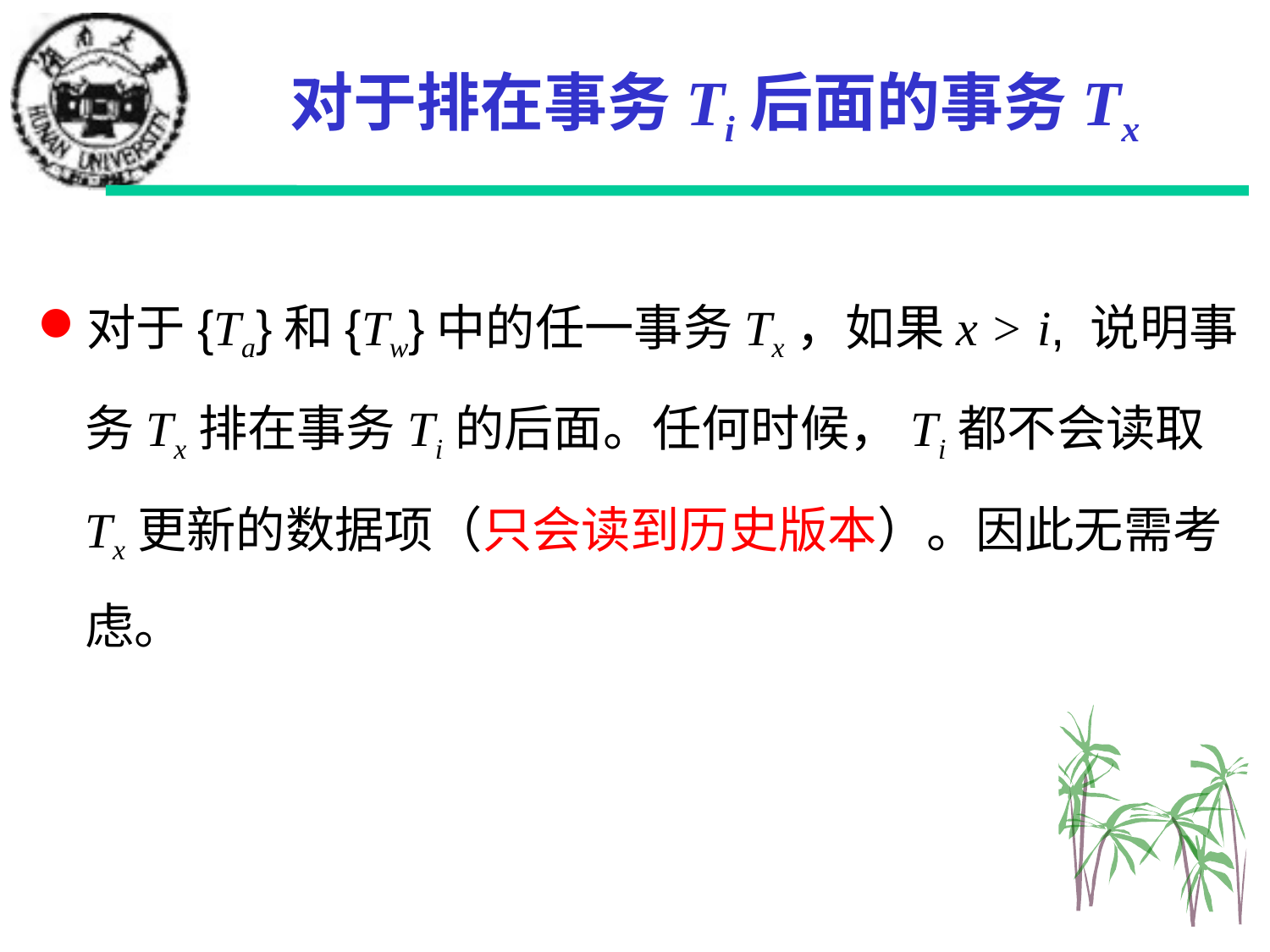

# 对于排在事务Ti后面的事务Tx
对于{Ta}和{Tw}中的任一事务Tx，如果x > i, 说明事务Tx排在事务Ti的后面。任何时候，Ti都不会读取Tx更新的数据项（只会读到历史版本）。因此无需考虑。